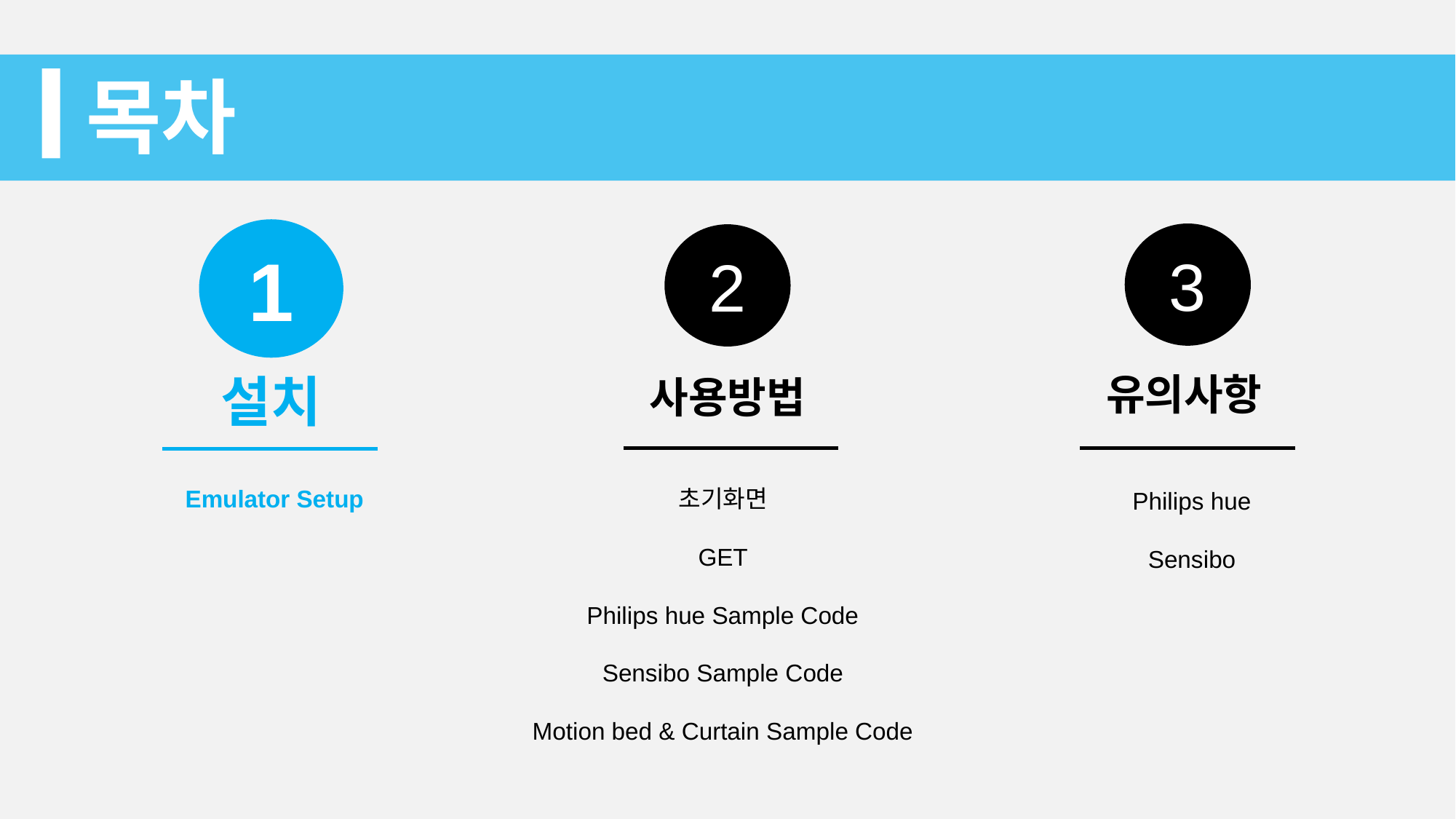

# 목차

1
3
2
설치
유의사항
사용방법
Emulator Setup
초기화면
GET
Philips hue Sample Code
Sensibo Sample Code
Motion bed & Curtain Sample Code
Philips hue
Sensibo